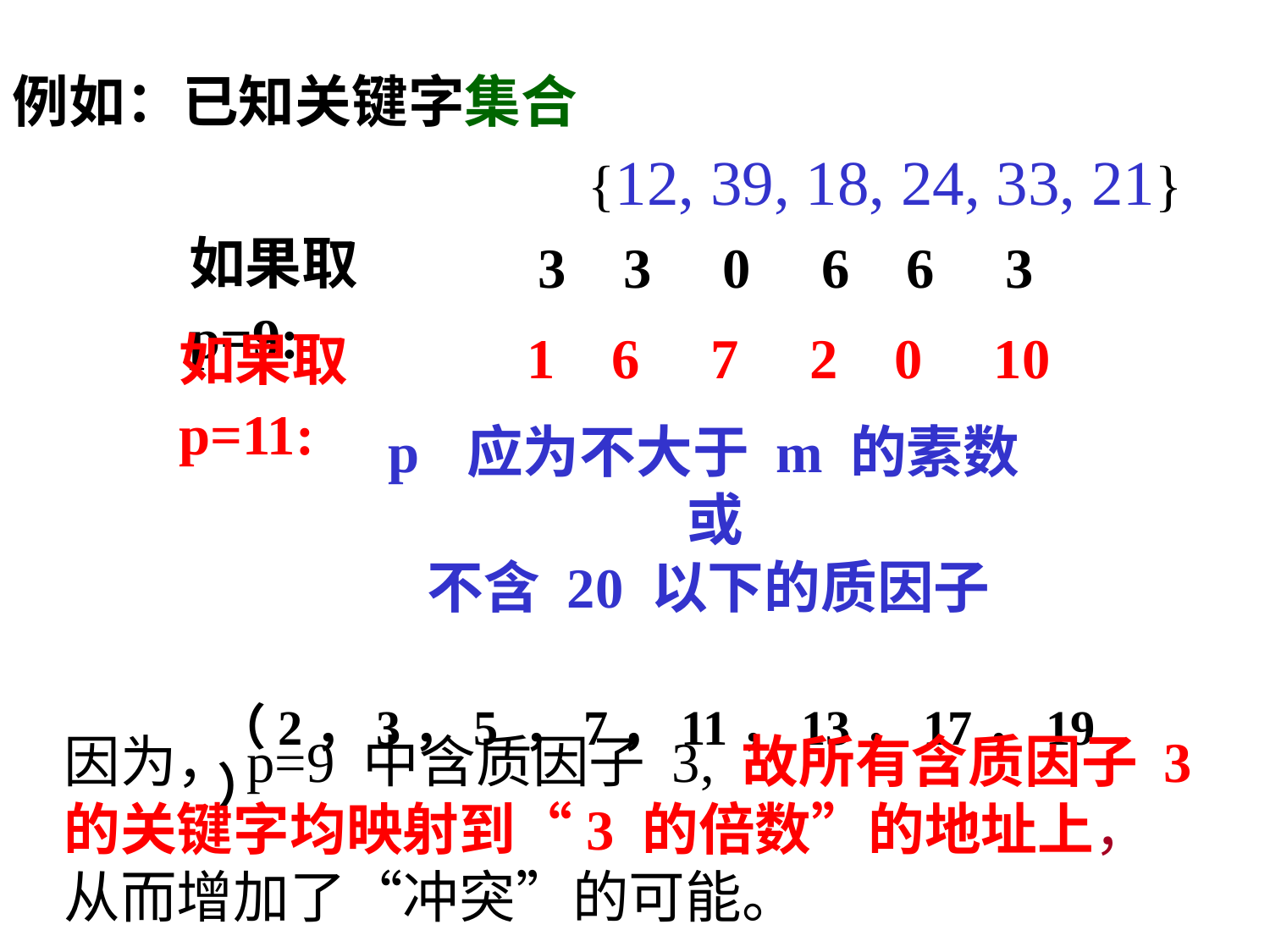

例如：已知关键字集合
                 {12, 39, 18, 24, 33, 21}

如果取p=9:
   3    3     0     6    6     3
1    6     7     2    0     10
如果取p=11:
           p 应为不大于 m 的素数
   或
  不含 20 以下的质因子
    （2，3，5 ，7，11，13，17，19 ）
因为，p=9 中含质因子 3, 故所有含质因子 3 的关键字均映射到“3 的倍数”的地址上，从而增加了“冲突”的可能。